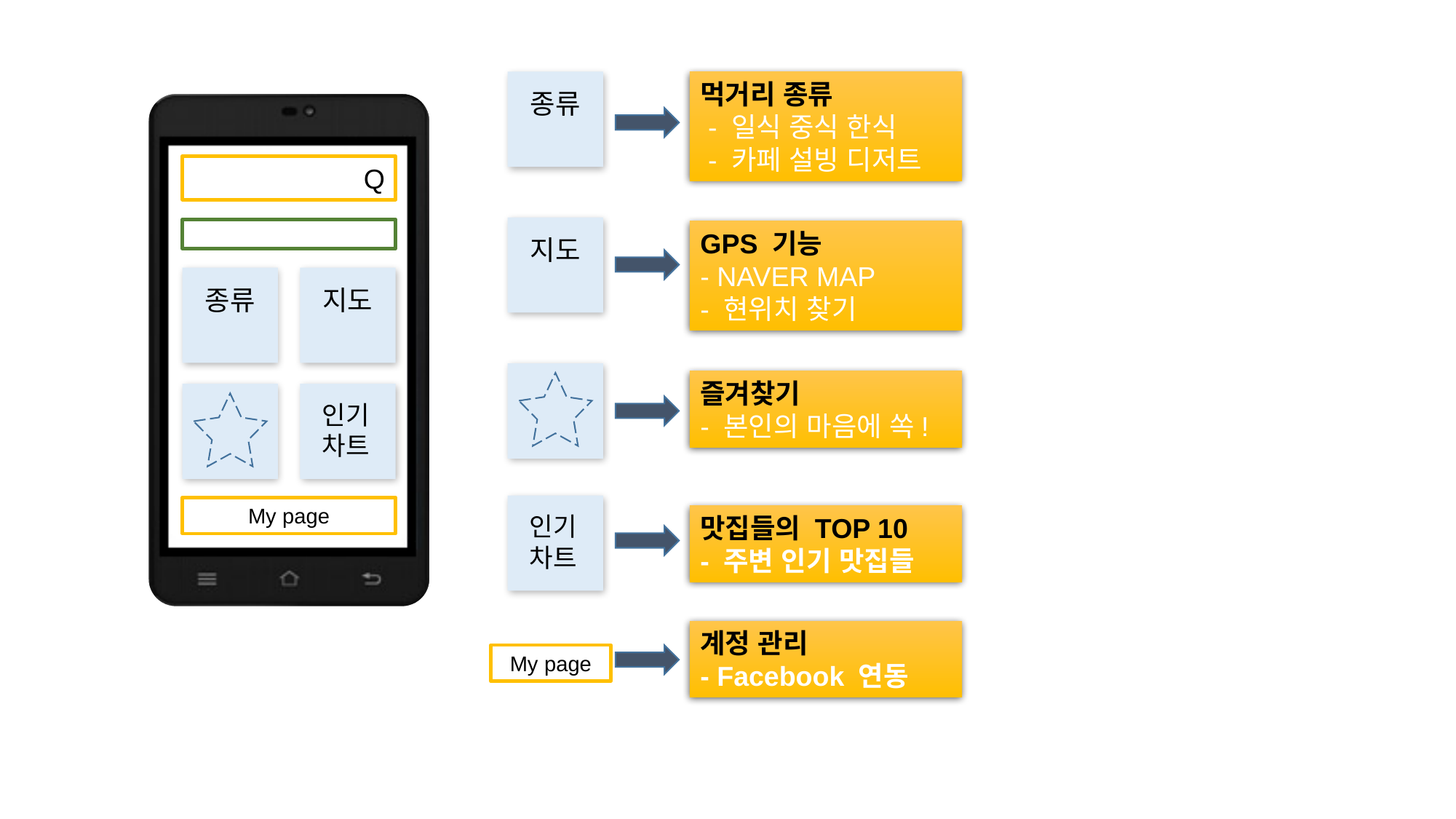

먹거리 종류
 - 일식 중식 한식
 - 카페 설빙 디저트
종류

Q

GPS 기능
- NAVER MAP
- 현위치 찾기
지도

종류
지도

즐겨찾기
- 본인의 마음에 쏙!

인기차트

My page
인기차트
맛집들의 TOP 10
- 주변 인기 맛집들

계정 관리
- Facebook 연동
My page